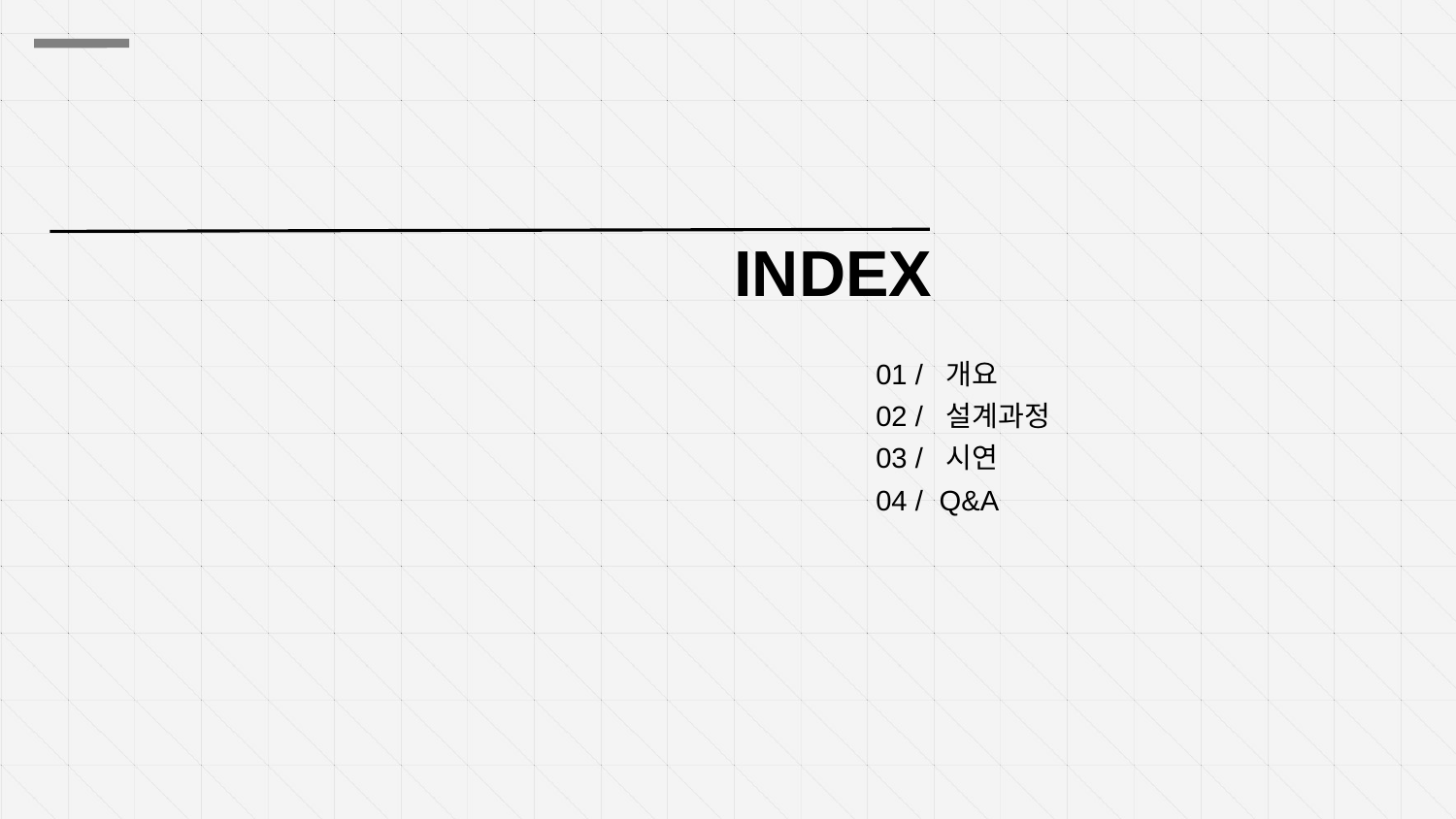

INDEX
01 /  개요
02 /  설계과정
03 /  시연
04 /  Q&A